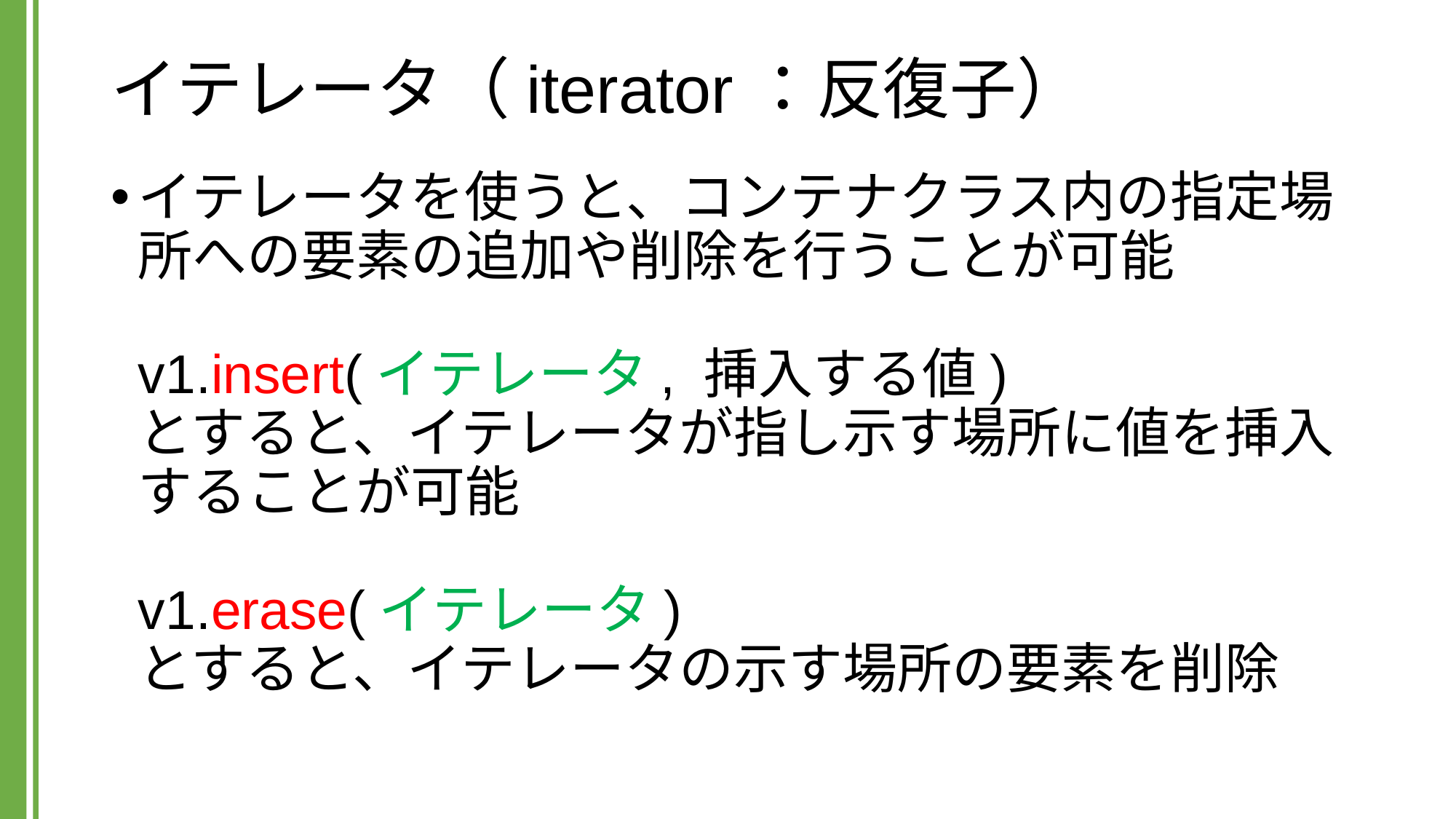

# イテレータ（iterator：反復子）
イテレータを使うと、コンテナクラス内の指定場所への要素の追加や削除を行うことが可能
v1.insert(イテレータ, 挿入する値)
とすると、イテレータが指し示す場所に値を挿入することが可能
v1.erase(イテレータ)
とすると、イテレータの示す場所の要素を削除